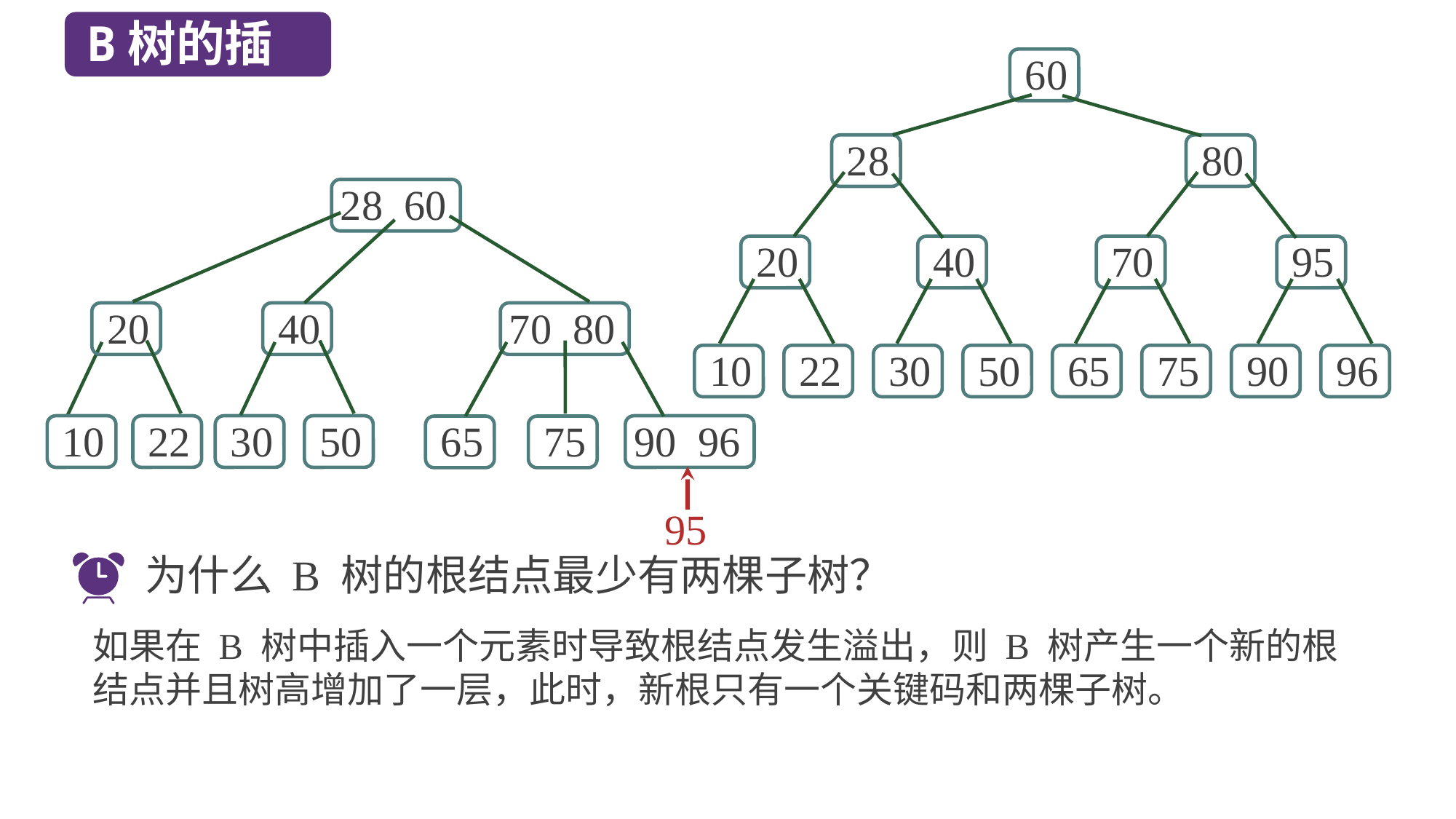

B树的插入

60

28
80

20
40
70
95

10
22
30
50
65
75
90
96
28  60

20
40
70  80

10
22
30
50
90  96
65
75

95
为什么 B 树的根结点最少有两棵子树？

如果在 B 树中插入一个元素时导致根结点发生溢出，则 B 树产生一个新的根结点并且树高增加了一层，此时，新根只有一个关键码和两棵子树。